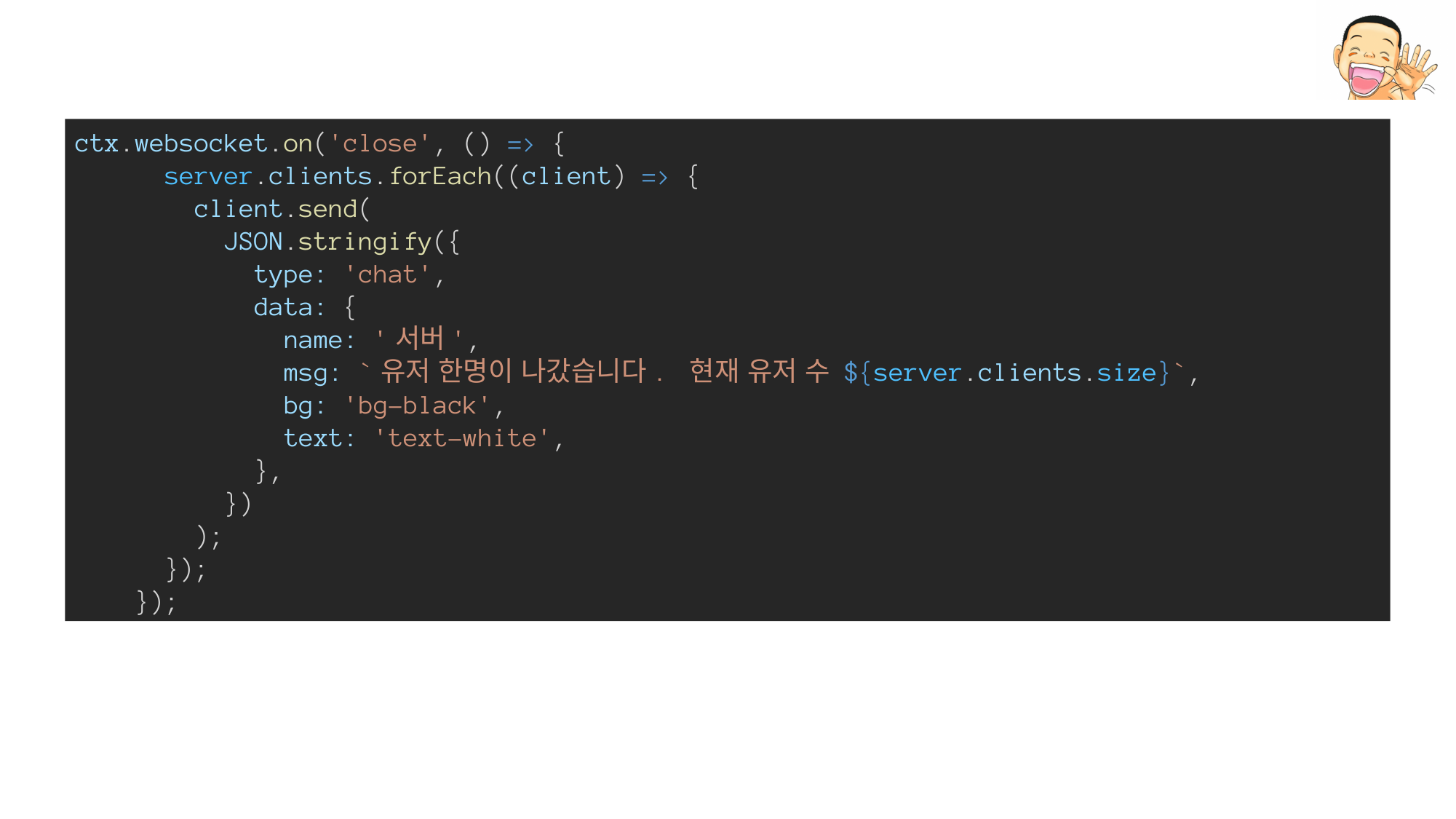

ctx.websocket.on('close', () => {
      server.clients.forEach((client) => {
        client.send(
          JSON.stringify({
            type: 'chat',
            data: {
              name: '서버',
              msg: `유저 한명이 나갔습니다. 현재 유저 수 ${server.clients.size}`,
              bg: 'bg-black',
              text: 'text-white',
            },
          })
        );
      });
    });